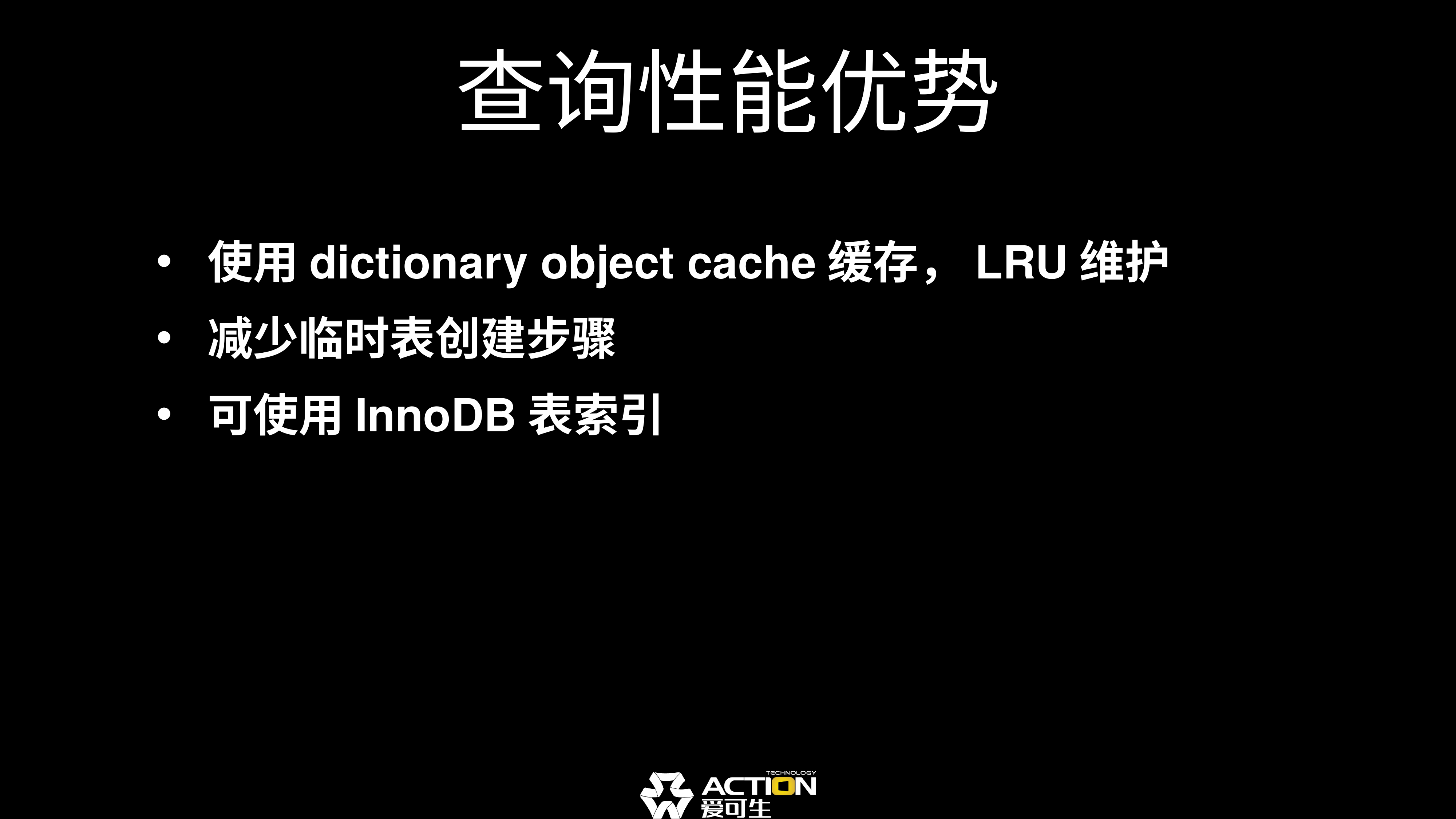

# 查询性能优势

使用dictionary object cache缓存，LRU维护
减少临时表创建步骤
可使用InnoDB表索引